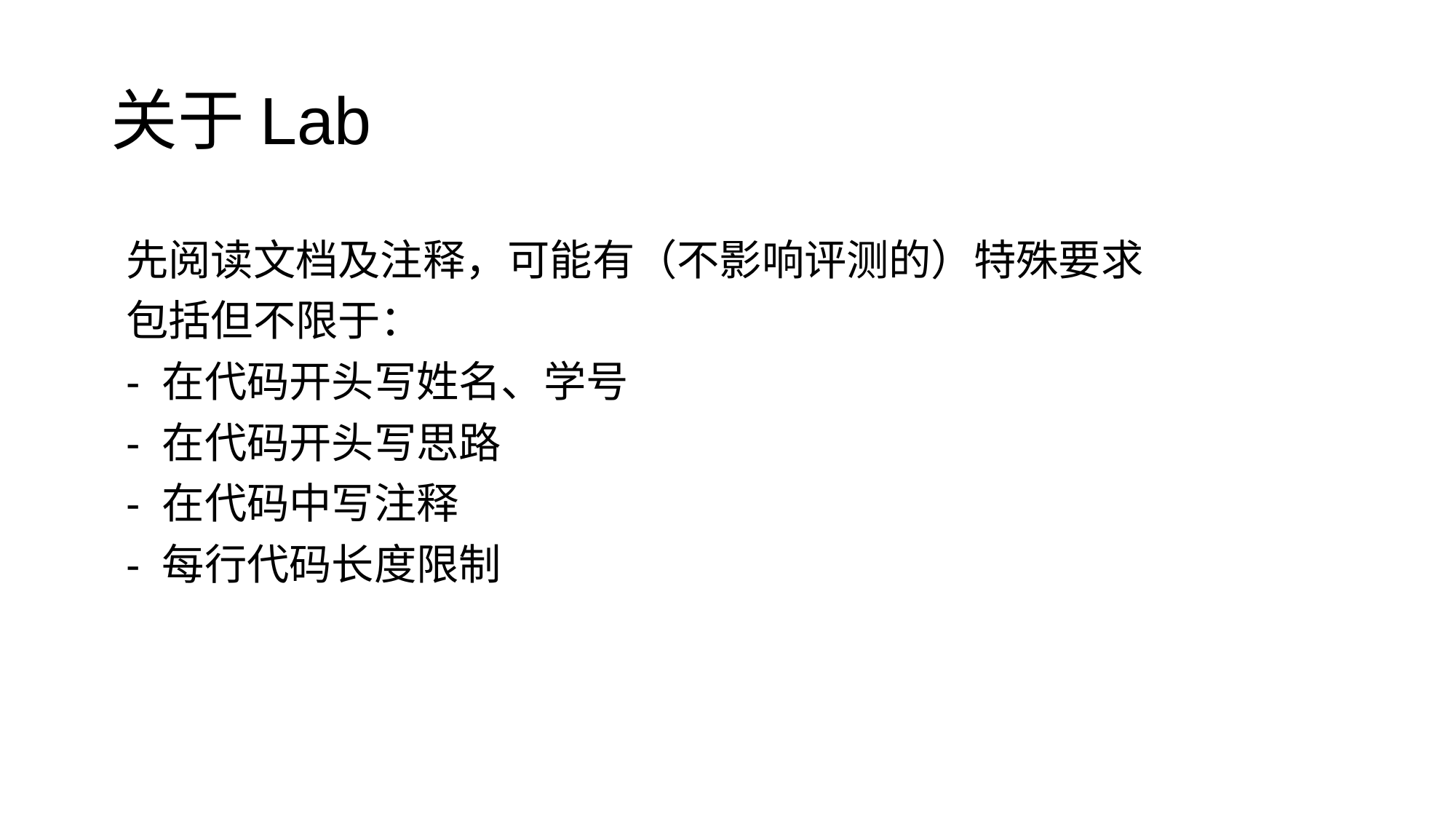

# 关于Lab

先阅读文档及注释，可能有（不影响评测的）特殊要求
包括但不限于：
- 在代码开头写姓名、学号
- 在代码开头写思路
- 在代码中写注释
- 每行代码长度限制